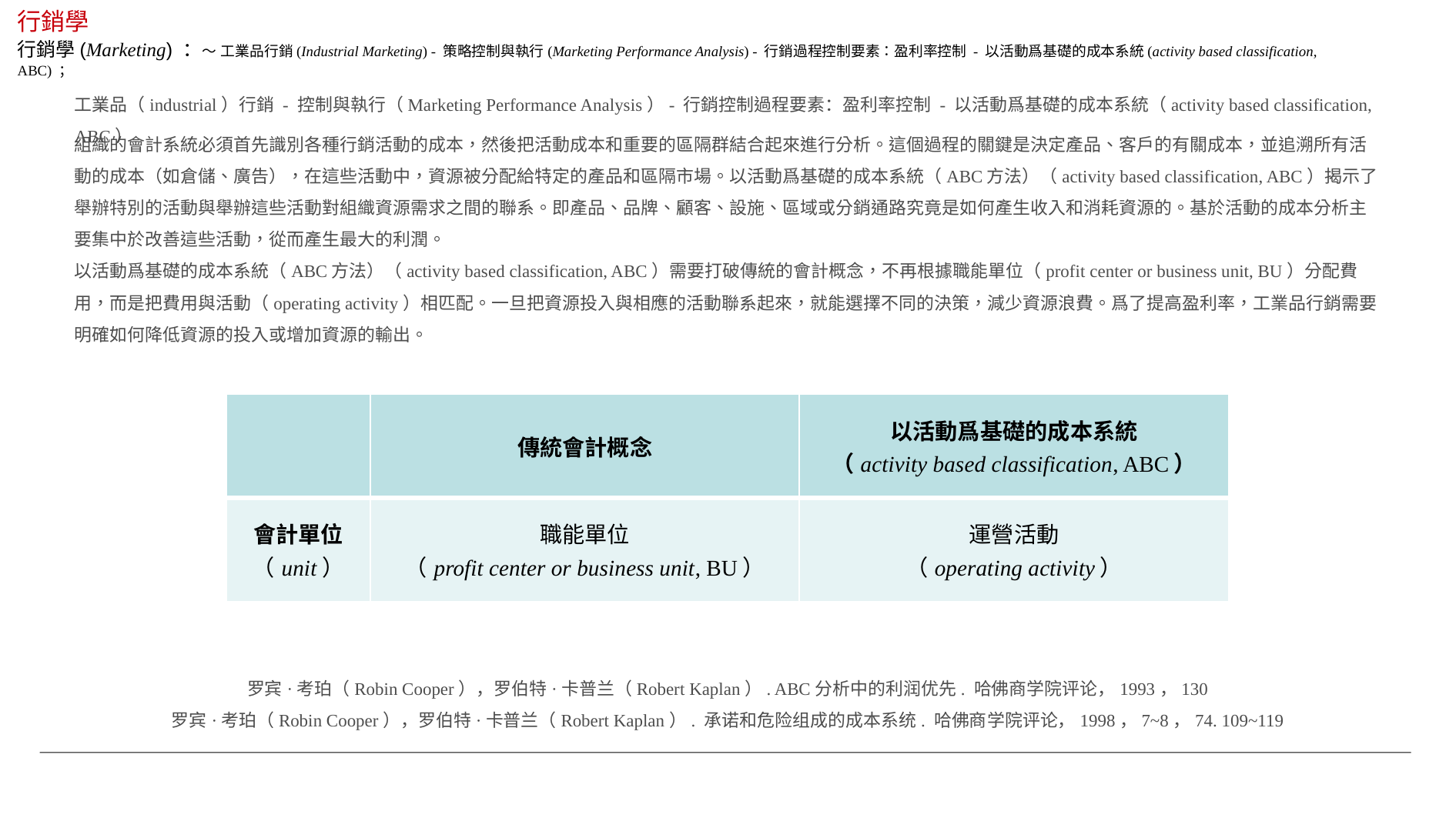

行銷學
行銷學(Marketing) ：～ 工業品行銷(Industrial Marketing) - 策略控制與執行(Marketing Performance Analysis) - 行銷過程控制要素：盈利率控制 - 以活動爲基礎的成本系統(activity based classification, ABC) ；
工業品（industrial）行銷 - 控制與執行（Marketing Performance Analysis）- 行銷控制過程要素：盈利率控制 - 以活動爲基礎的成本系統（activity based classification, ABC）
組織的會計系統必須首先識別各種行銷活動的成本，然後把活動成本和重要的區隔群結合起來進行分析。這個過程的關鍵是決定產品、客戶的有關成本，並追溯所有活動的成本（如倉儲、廣告），在這些活動中，資源被分配給特定的產品和區隔市場。以活動爲基礎的成本系統（ABC方法）（activity based classification, ABC）揭示了舉辦特別的活動與舉辦這些活動對組織資源需求之間的聯系。即產品、品牌、顧客、設施、區域或分銷通路究竟是如何產生收入和消耗資源的。基於活動的成本分析主要集中於改善這些活動，從而產生最大的利潤。
以活動爲基礎的成本系統（ABC方法）（activity based classification, ABC）需要打破傳統的會計概念，不再根據職能單位（profit center or business unit, BU）分配費用，而是把費用與活動（operating activity）相匹配。一旦把資源投入與相應的活動聯系起來，就能選擇不同的決策，減少資源浪費。爲了提高盈利率，工業品行銷需要明確如何降低資源的投入或增加資源的輸出。
|  | 傳統會計概念 | 以活動爲基礎的成本系統 （activity based classification, ABC） |
| --- | --- | --- |
| 會計單位 （unit） | 職能單位 （profit center or business unit, BU） | 運營活動 （operating activity） |
罗宾·考珀（Robin Cooper），罗伯特·卡普兰（Robert Kaplan）. ABC分析中的利润优先. 哈佛商学院评论，1993，130
罗宾·考珀（Robin Cooper），罗伯特·卡普兰（Robert Kaplan）. 承诺和危险组成的成本系统. 哈佛商学院评论，1998，7~8，74. 109~119